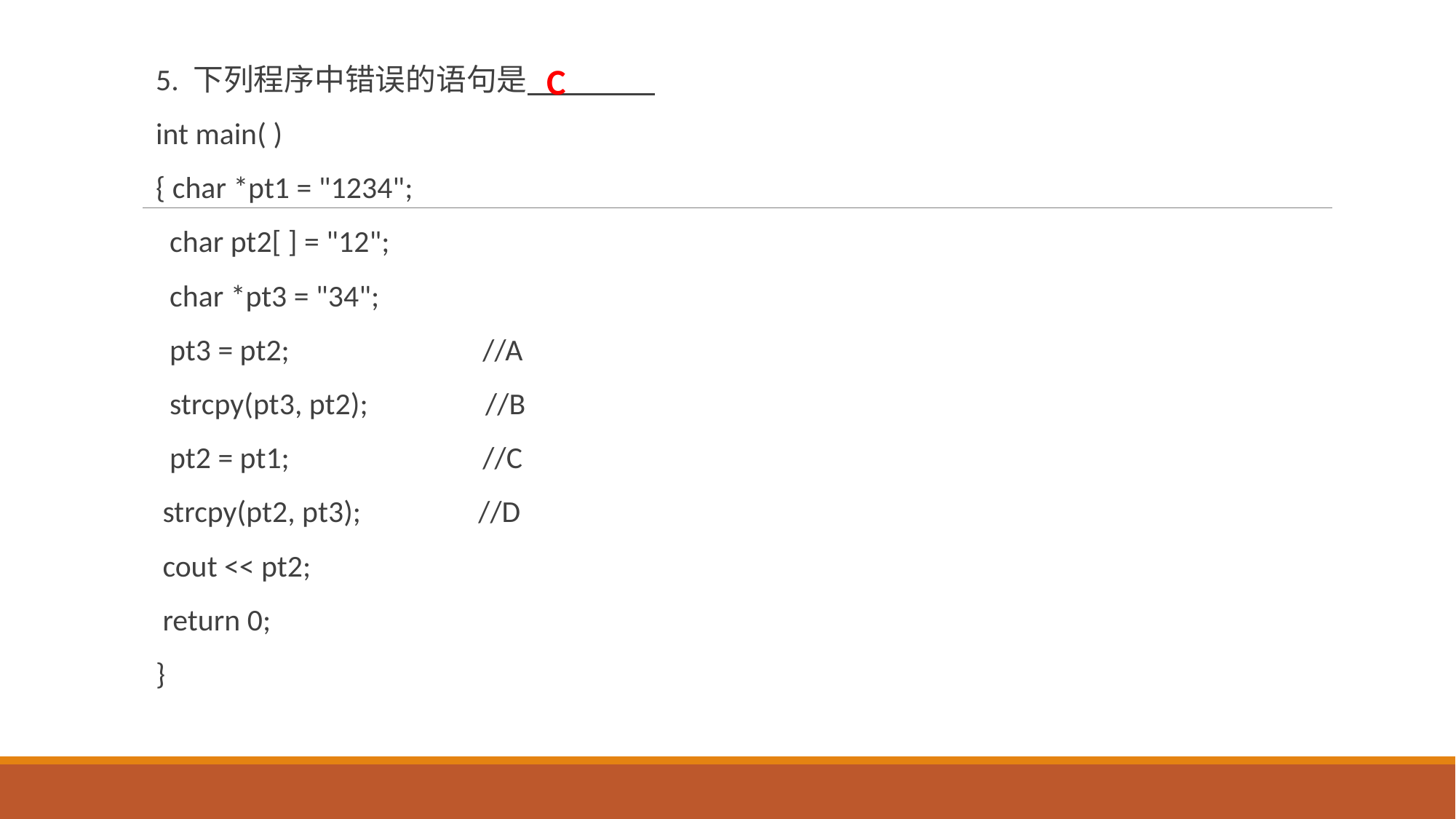

C
5. 下列程序中错误的语句是
int main( )
{ char *pt1 = "1234";
  char pt2[ ] = "12";
  char *pt3 = "34";
  pt3 = pt2;                            //A
  strcpy(pt3, pt2);                 //B
  pt2 = pt1;                            //C
 strcpy(pt2, pt3);                 //D
 cout << pt2;
 return 0;
}